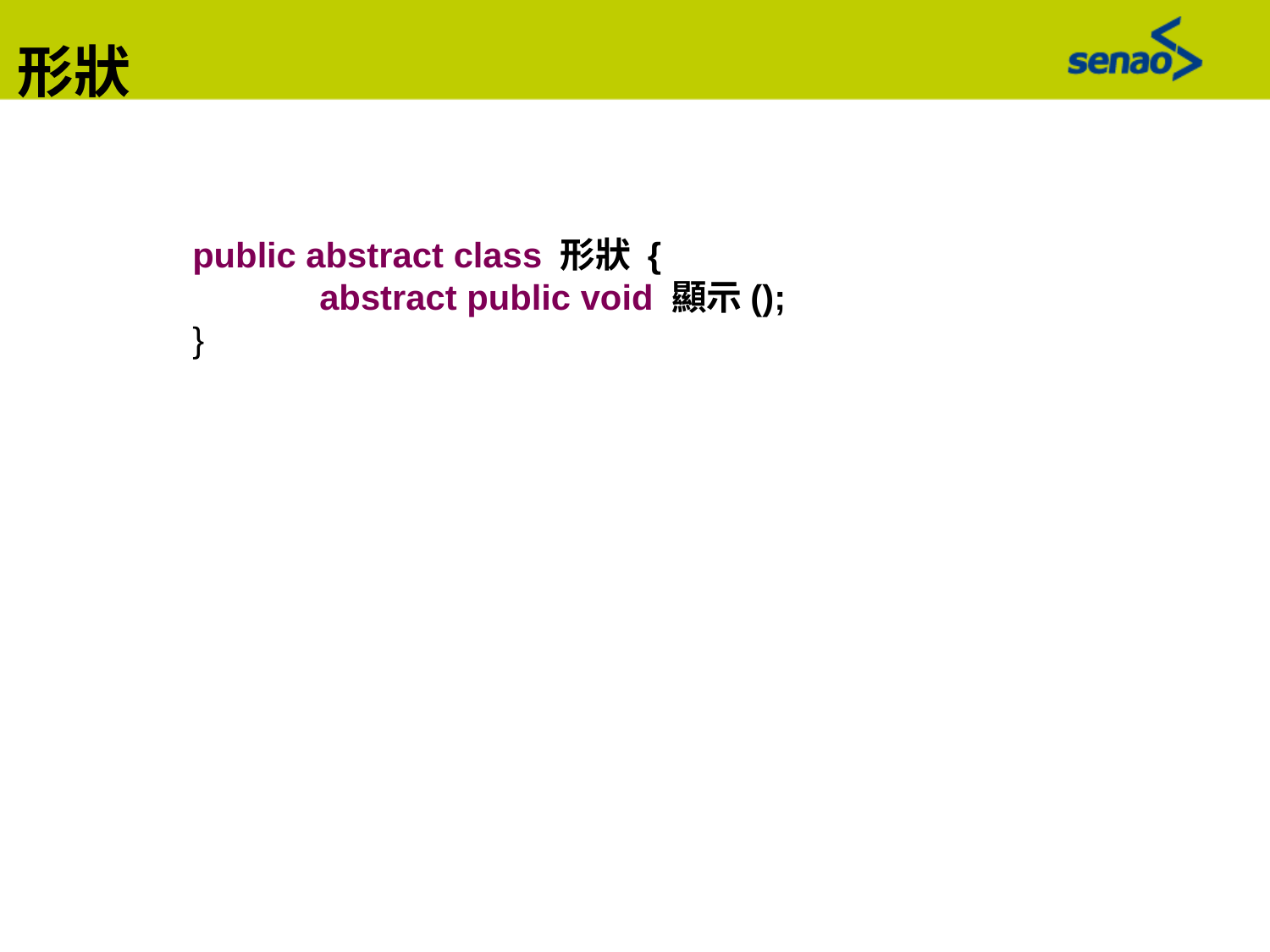

形狀
public abstract class 形狀 {
	abstract public void 顯示();
}